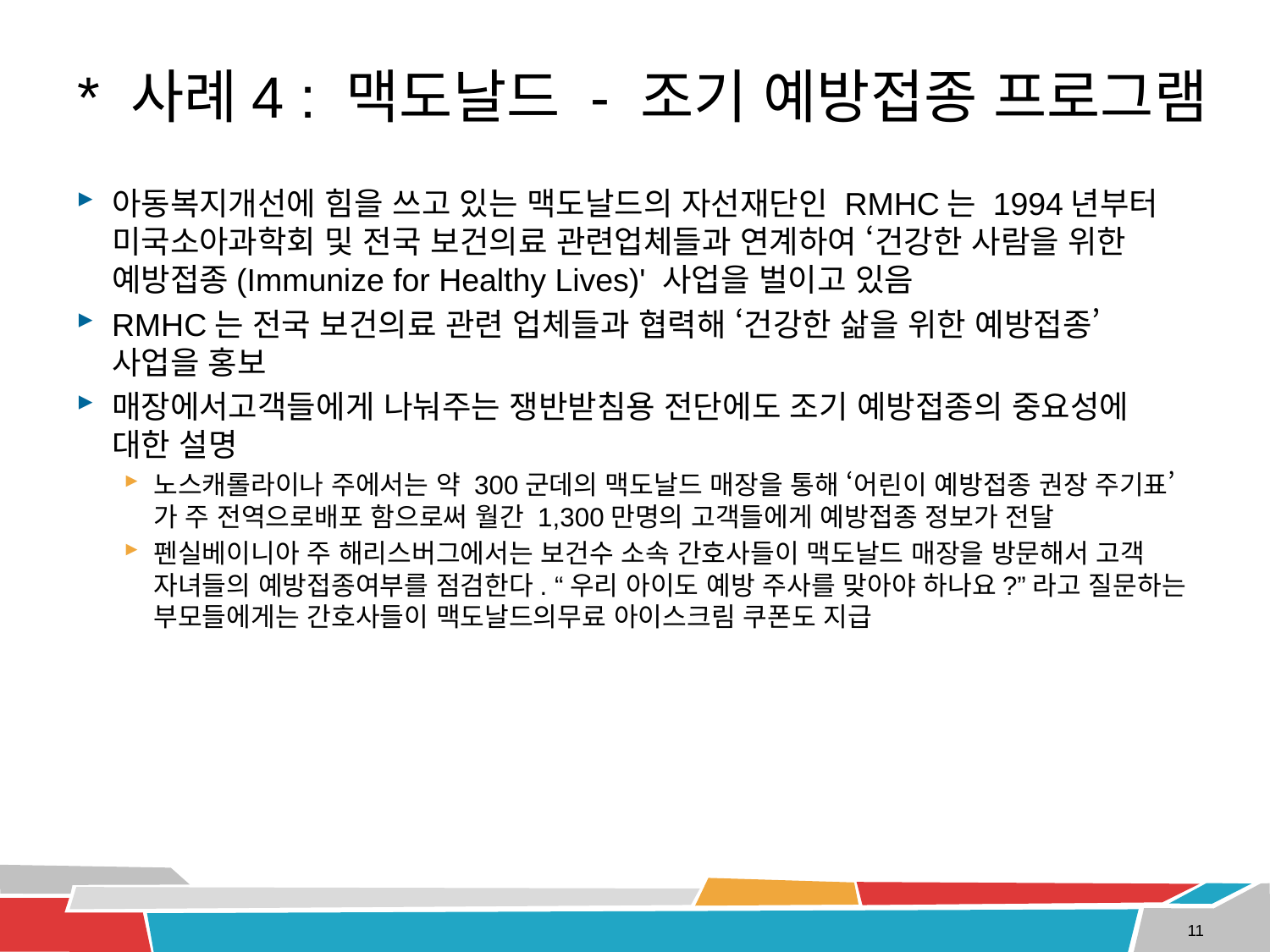

# * 사례4 : 맥도날드 - 조기 예방접종 프로그램
아동복지개선에 힘을 쓰고 있는 맥도날드의 자선재단인 RMHC는 1994년부터 미국소아과학회 및 전국 보건의료 관련업체들과 연계하여 ‘건강한 사람을 위한 예방접종(Immunize for Healthy Lives)' 사업을 벌이고 있음
RMHC는 전국 보건의료 관련 업체들과 협력해 ‘건강한 삶을 위한 예방접종’ 사업을 홍보
매장에서고객들에게 나눠주는 쟁반받침용 전단에도 조기 예방접종의 중요성에 대한 설명
노스캐롤라이나 주에서는 약 300군데의 맥도날드 매장을 통해 ‘어린이 예방접종 권장 주기표’가 주 전역으로배포 함으로써 월간 1,300만명의 고객들에게 예방접종 정보가 전달
펜실베이니아 주 해리스버그에서는 보건수 소속 간호사들이 맥도날드 매장을 방문해서 고객 자녀들의 예방접종여부를 점검한다. “우리 아이도 예방 주사를 맞아야 하나요?”라고 질문하는 부모들에게는 간호사들이 맥도날드의무료 아이스크림 쿠폰도 지급
11